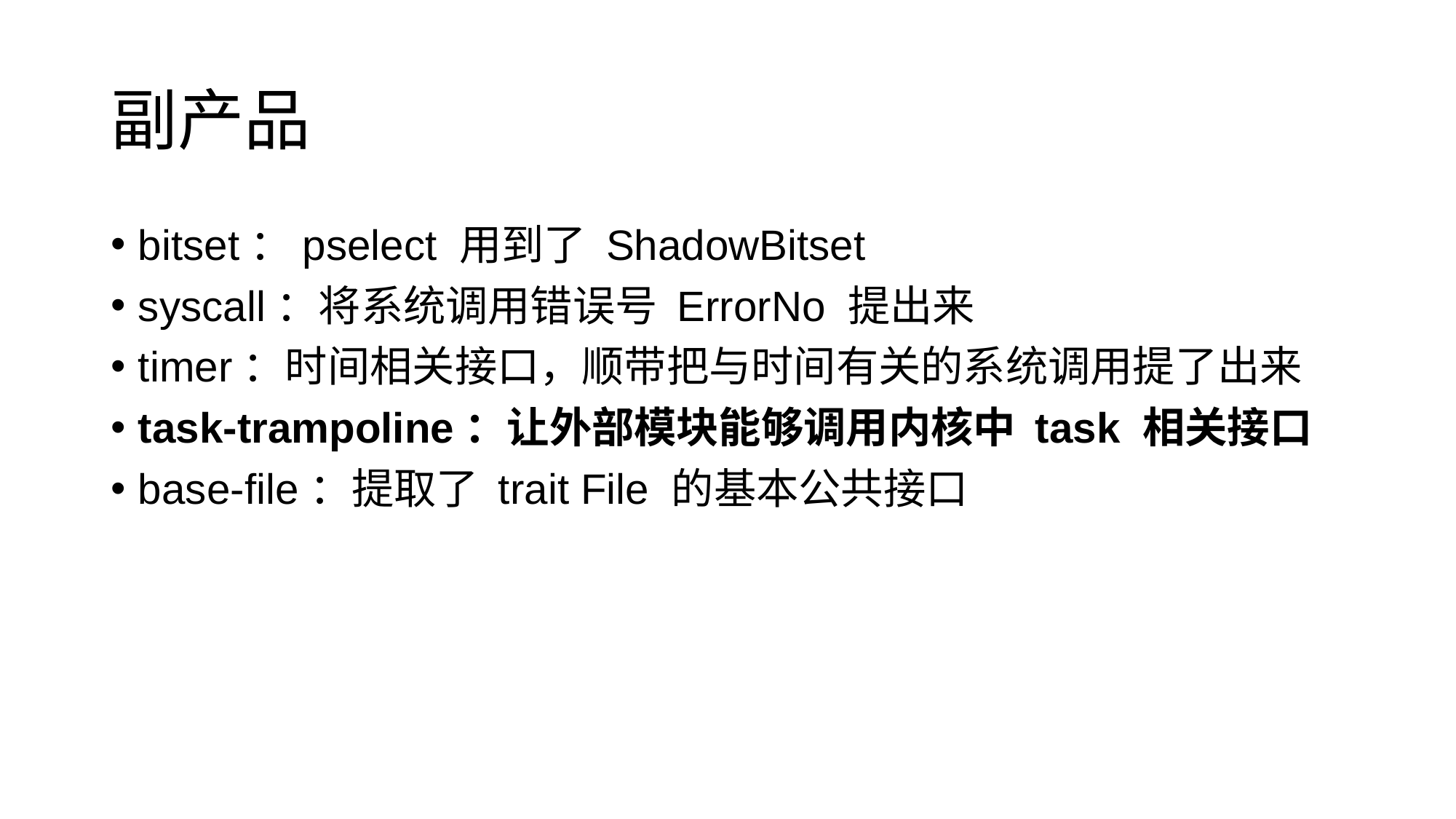

# 副产品
bitset：pselect 用到了 ShadowBitset
syscall：将系统调用错误号 ErrorNo 提出来
timer：时间相关接口，顺带把与时间有关的系统调用提了出来
task-trampoline：让外部模块能够调用内核中 task 相关接口
base-file：提取了 trait File 的基本公共接口